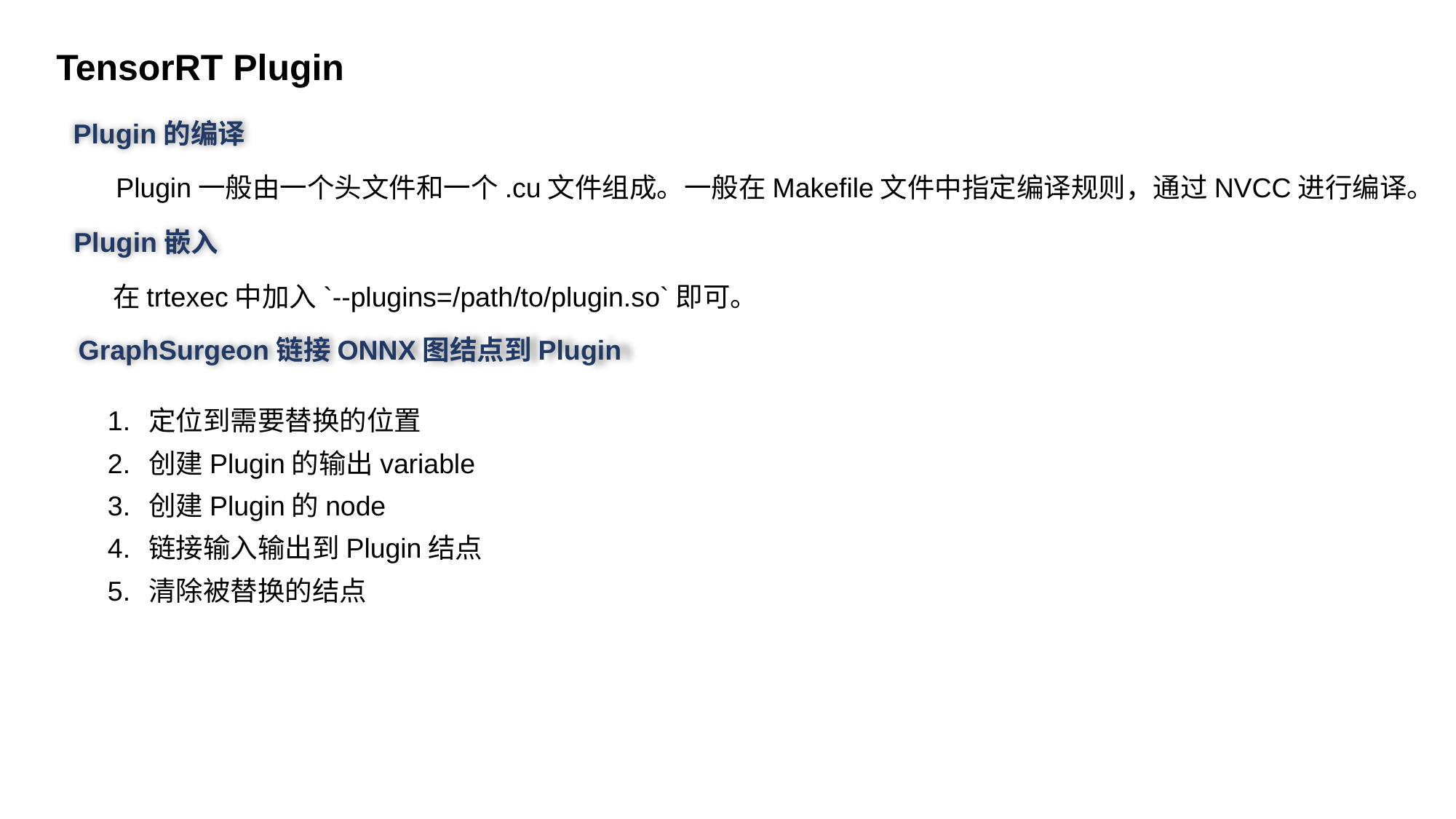

TensorRT Plugin
Plugin的编译
Plugin一般由一个头文件和一个.cu文件组成。一般在Makefile文件中指定编译规则，通过NVCC进行编译。
Plugin嵌入
在trtexec中加入`--plugins=/path/to/plugin.so`即可。
GraphSurgeon链接ONNX图结点到Plugin
定位到需要替换的位置
创建Plugin的输出variable
创建Plugin的node
链接输入输出到Plugin结点
清除被替换的结点